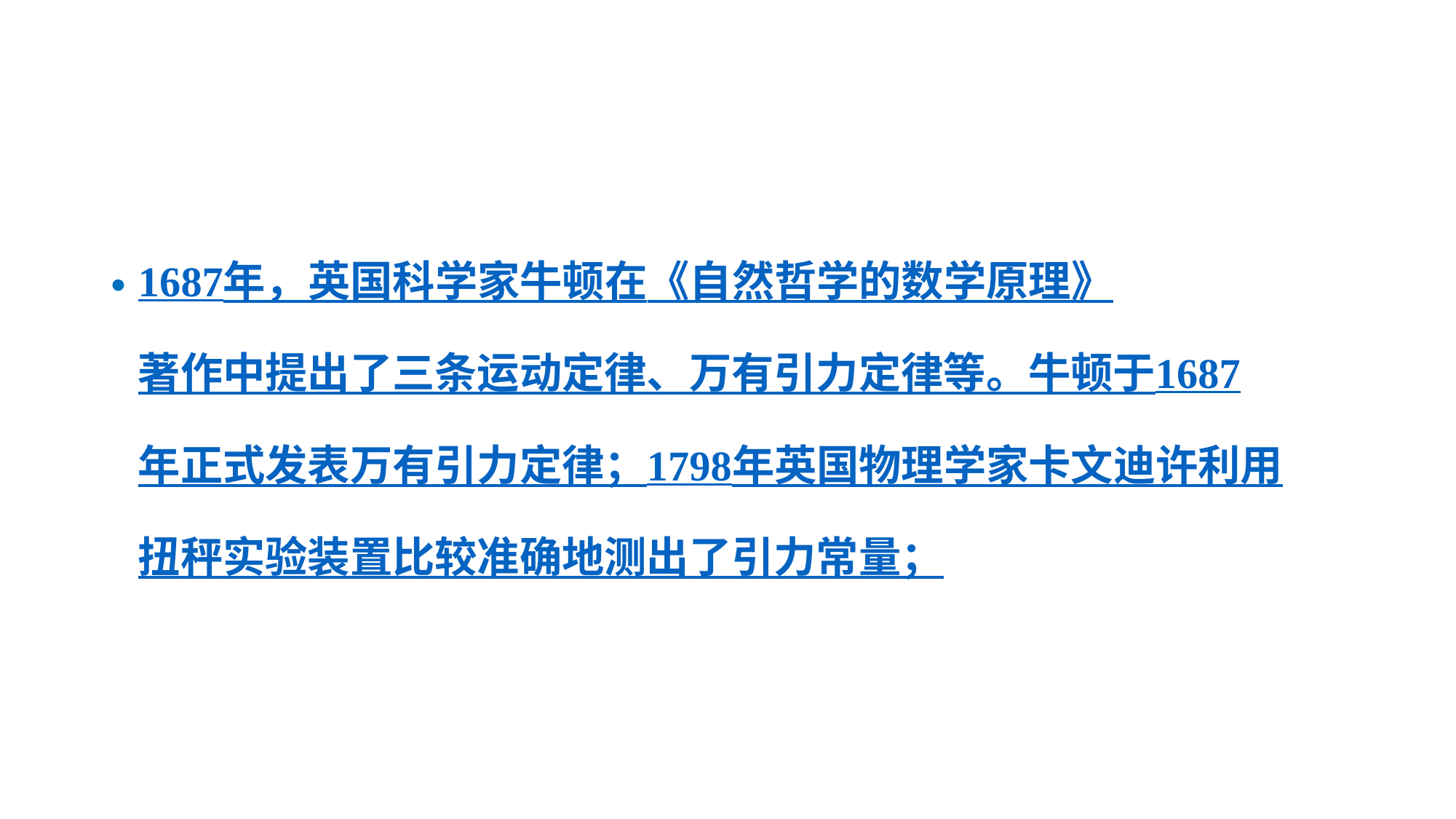

1687年，英国科学家牛顿在《自然哲学的数学原理》著作中提出了三条运动定律、万有引力定律等。牛顿于1687年正式发表万有引力定律；1798年英国物理学家卡文迪许利用扭秤实验装置比较准确地测出了引力常量；